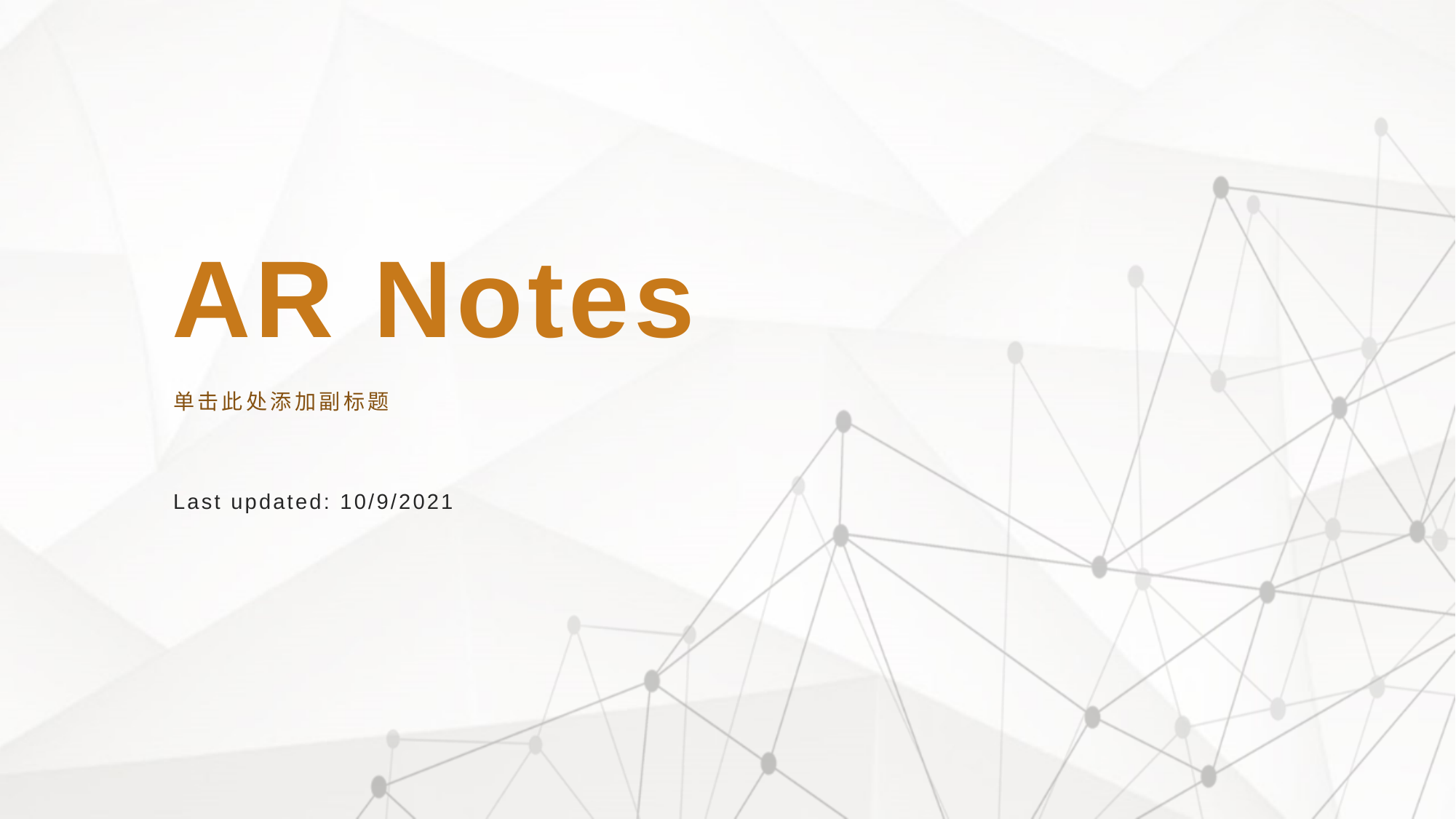

# AR Notes
单击此处添加副标题
Last updated: 10/9/2021